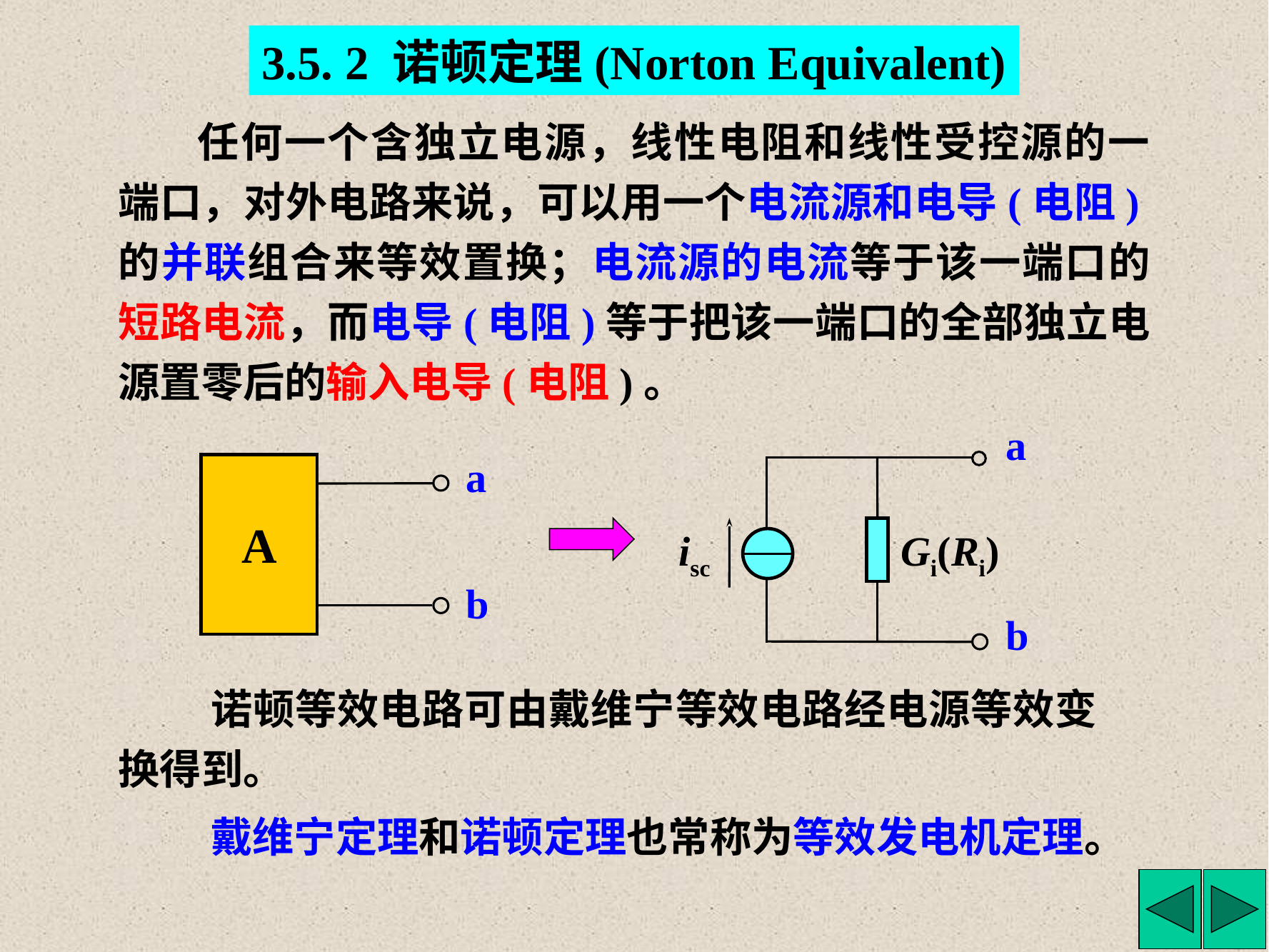

3.5. 2 诺顿定理(Norton Equivalent)
任何一个含独立电源，线性电阻和线性受控源的一端口，对外电路来说，可以用一个电流源和电导(电阻)的并联组合来等效置换；电流源的电流等于该一端口的短路电流，而电导(电阻)等于把该一端口的全部独立电源置零后的输入电导(电阻)。
a

isc

Gi(Ri)

b

a

A
b

诺顿等效电路可由戴维宁等效电路经电源等效变换得到。
戴维宁定理和诺顿定理也常称为等效发电机定理。